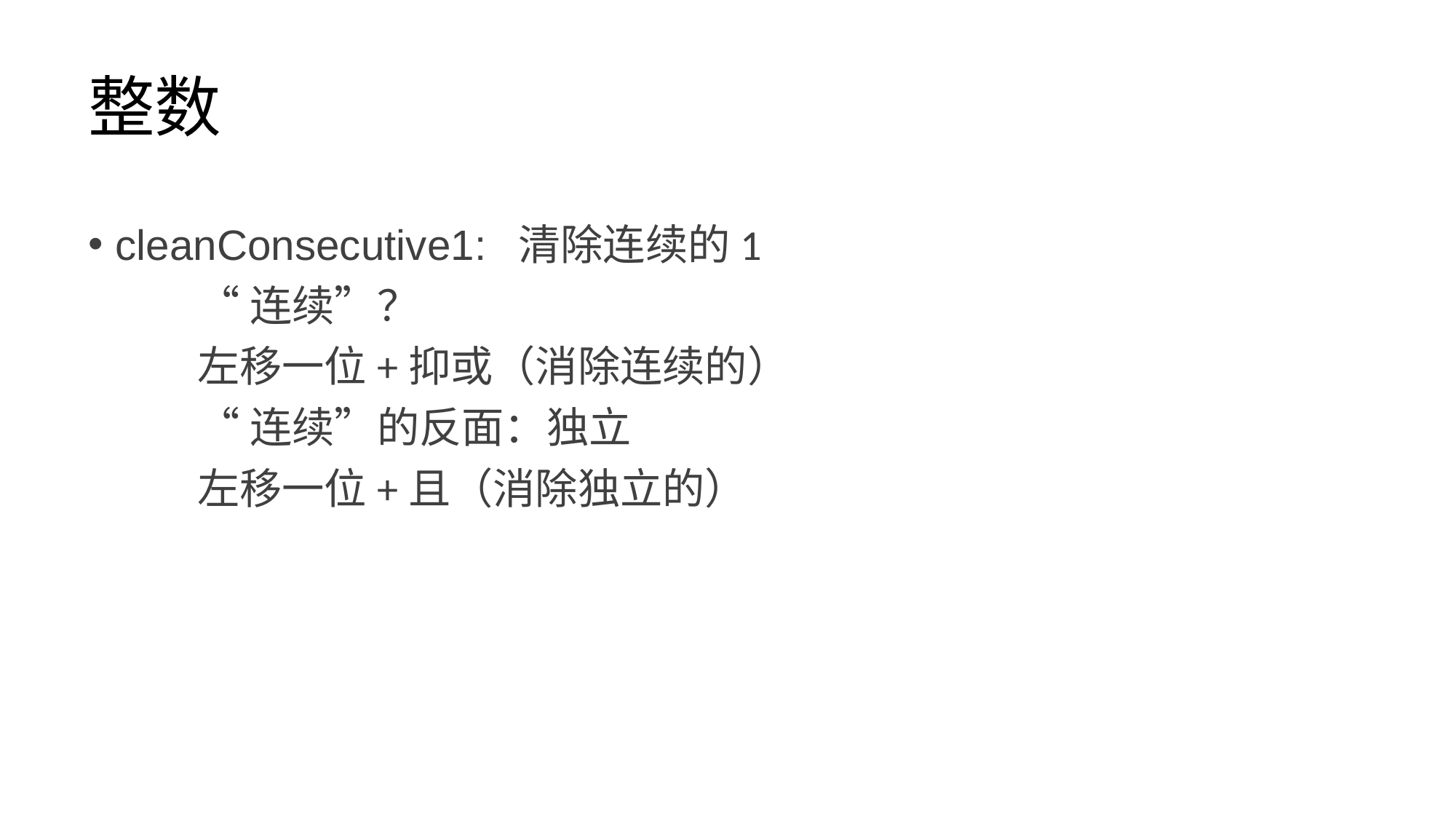

# 整数
cleanConsecutive1:  清除连续的1
	“连续”？
	左移一位+抑或（消除连续的）
	“连续”的反面：独立
	左移一位+且（消除独立的）